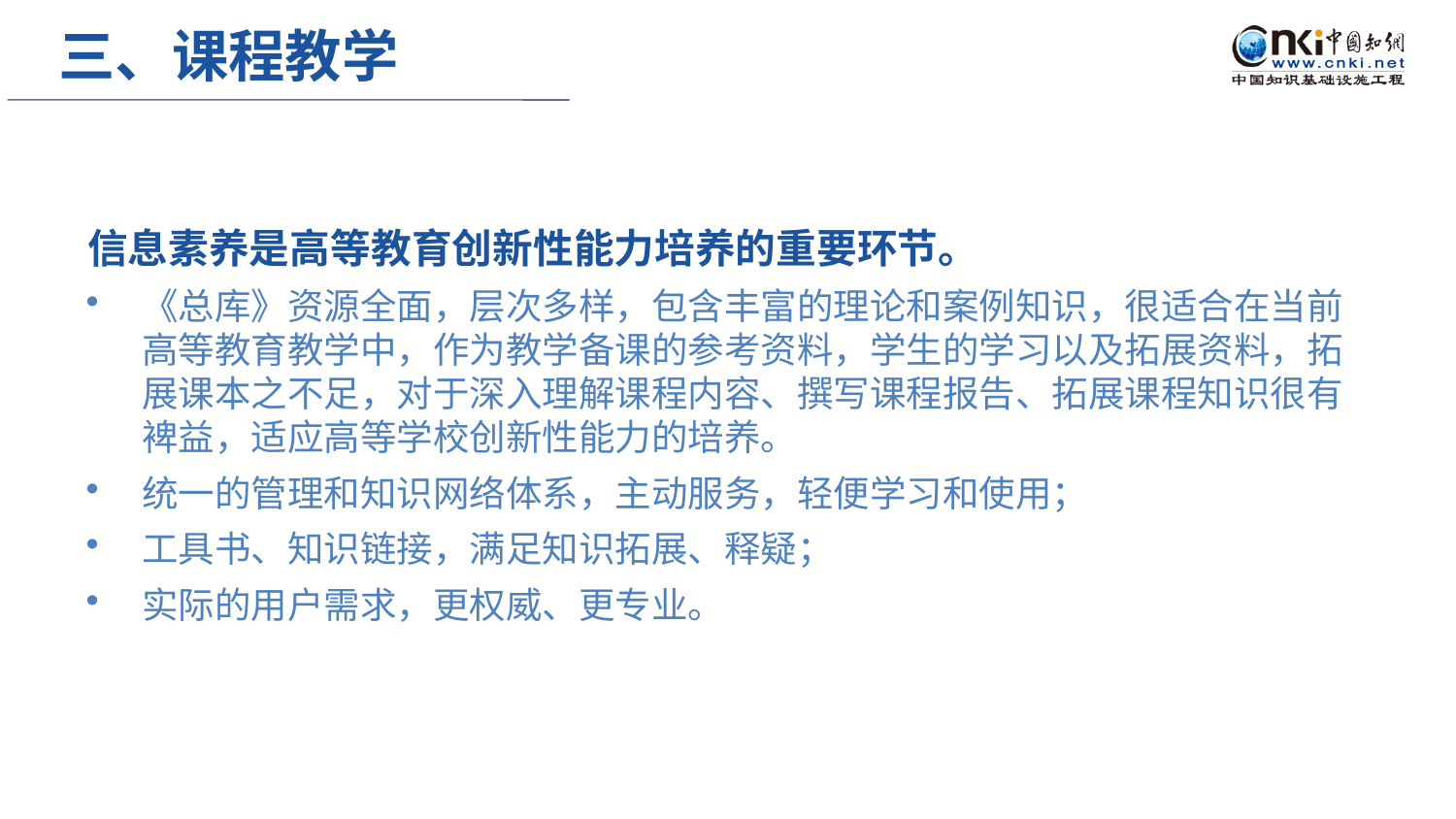

三、课程教学
信息素养是高等教育创新性能力培养的重要环节。
《总库》资源全面，层次多样，包含丰富的理论和案例知识，很适合在当前高等教育教学中，作为教学备课的参考资料，学生的学习以及拓展资料，拓展课本之不足，对于深入理解课程内容、撰写课程报告、拓展课程知识很有裨益，适应高等学校创新性能力的培养。
统一的管理和知识网络体系，主动服务，轻便学习和使用；
工具书、知识链接，满足知识拓展、释疑；
实际的用户需求，更权威、更专业。